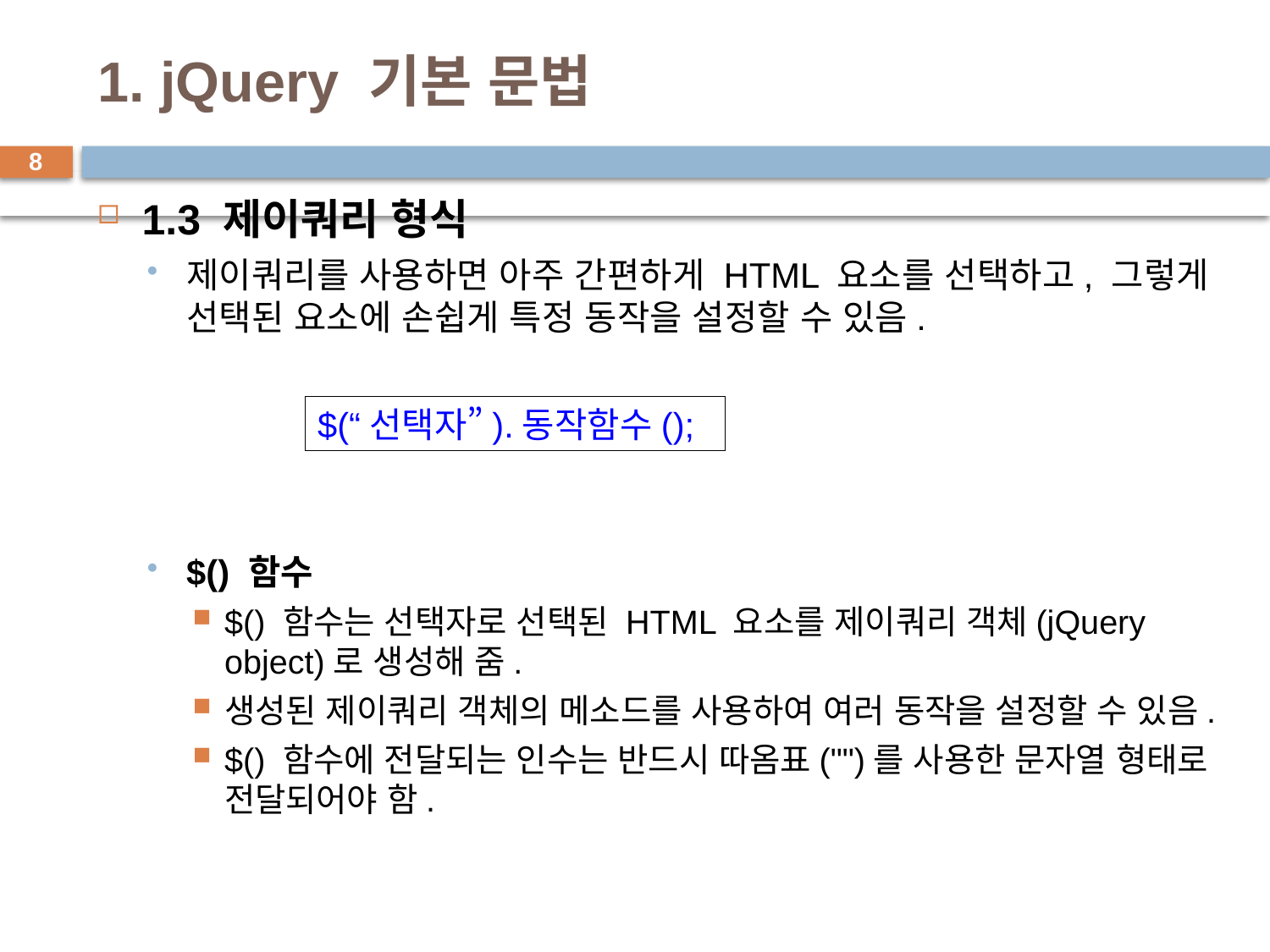

# 1. jQuery 기본 문법
8
1.3 제이쿼리 형식
제이쿼리를 사용하면 아주 간편하게 HTML 요소를 선택하고, 그렇게 선택된 요소에 손쉽게 특정 동작을 설정할 수 있음.

$() 함수
$() 함수는 선택자로 선택된 HTML 요소를 제이쿼리 객체(jQuery object)로 생성해 줌.
생성된 제이쿼리 객체의 메소드를 사용하여 여러 동작을 설정할 수 있음.
$() 함수에 전달되는 인수는 반드시 따옴표("")를 사용한 문자열 형태로 전달되어야 함.

$(“선택자”).동작함수();